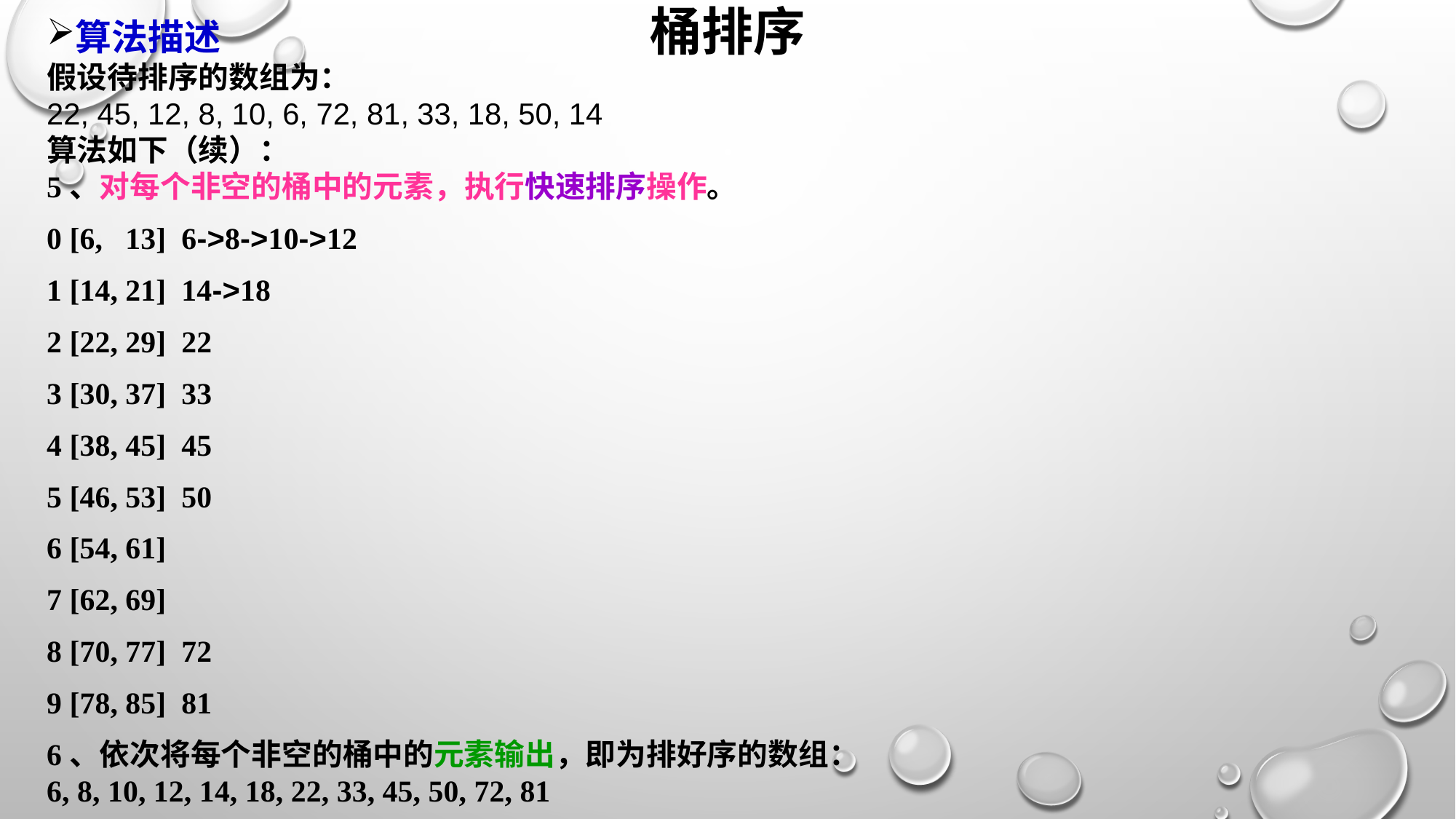

算法描述
假设待排序的数组为：
22, 45, 12, 8, 10, 6, 72, 81, 33, 18, 50, 14
算法如下（续）：
5、对每个非空的桶中的元素，执行快速排序操作。
0 [6,   13]  6->8->10->12
1 [14, 21]  14->18
2 [22, 29]  22
3 [30, 37]  33
4 [38, 45]  45
5 [46, 53]  50
6 [54, 61]
7 [62, 69]
8 [70, 77]  72
9 [78, 85]  81
6、依次将每个非空的桶中的元素输出，即为排好序的数组：
6, 8, 10, 12, 14, 18, 22, 33, 45, 50, 72, 81
# 桶排序